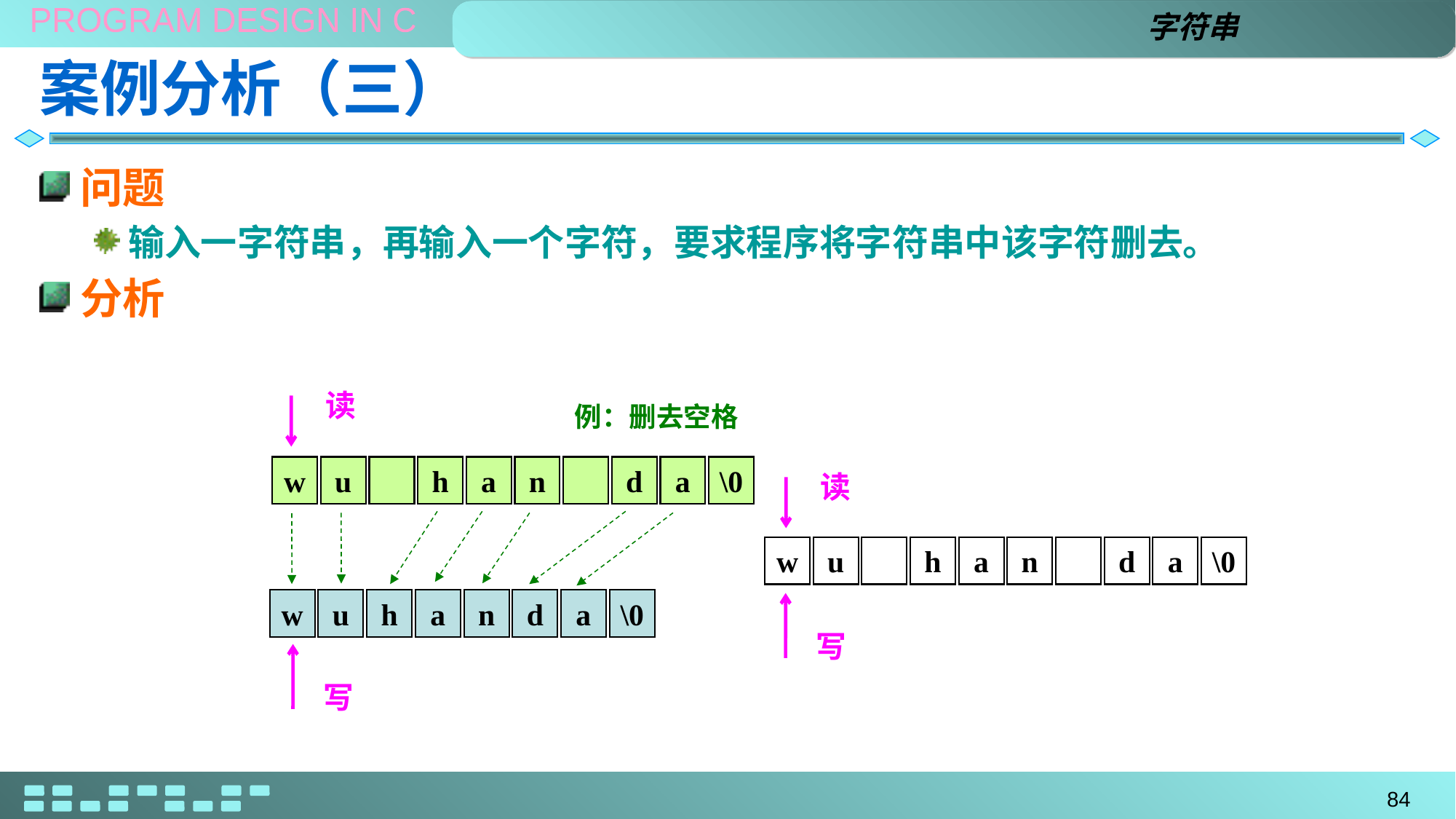

字符串
# 案例分析（三）
问题
输入一字符串，再输入一个字符，要求程序将字符串中该字符删去。
分析
读
例：删去空格

w
u

h
a
n

d
a
\0
读

w
u

h
a
n

d
a
\0

写

w
u
h
a
n
d
a
\0

写
84